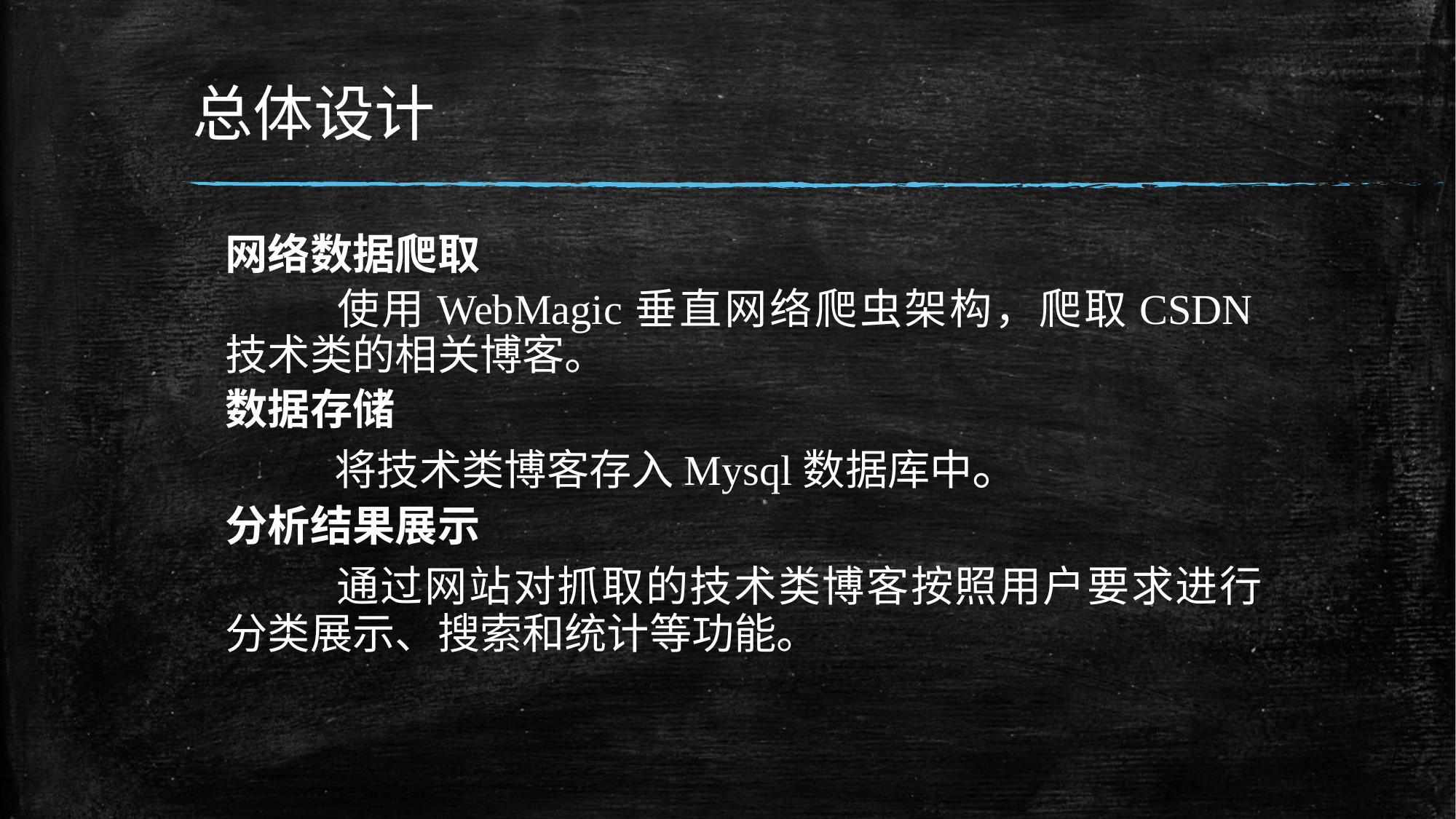

# 总体设计
网络数据爬取
	使用WebMagic垂直网络爬虫架构，爬取CSDN技术类的相关博客。
数据存储
	将技术类博客存入Mysql数据库中。
分析结果展示
	通过网站对抓取的技术类博客按照用户要求进行分类展示、搜索和统计等功能。